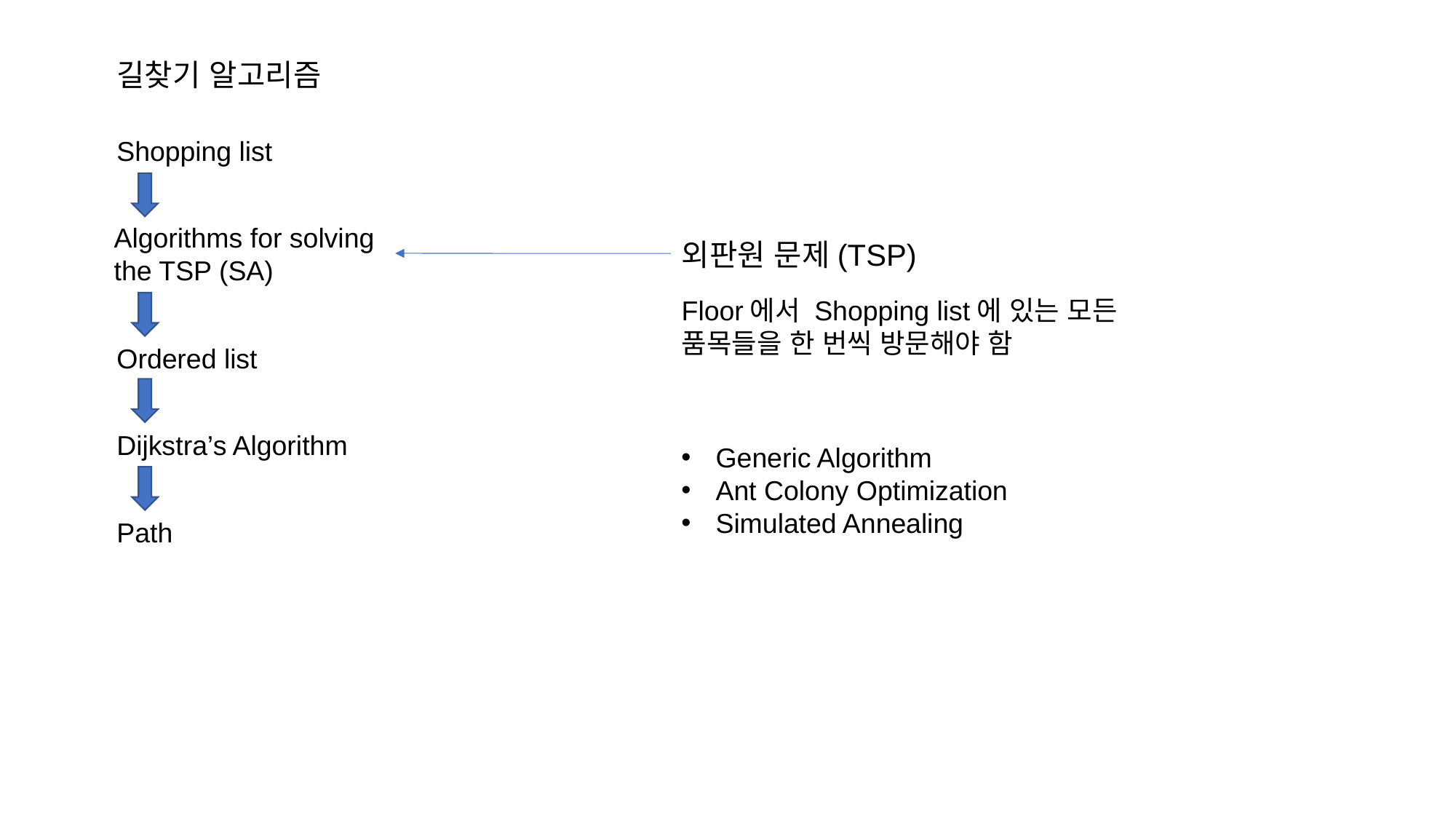

길찾기 알고리즘
Shopping list

Algorithms for solving the TSP (SA)
외판원 문제(TSP)
Floor에서 Shopping list에 있는 모든 품목들을 한 번씩 방문해야 함

Ordered list

Dijkstra’s Algorithm
Generic Algorithm
Ant Colony Optimization
Simulated Annealing

Path